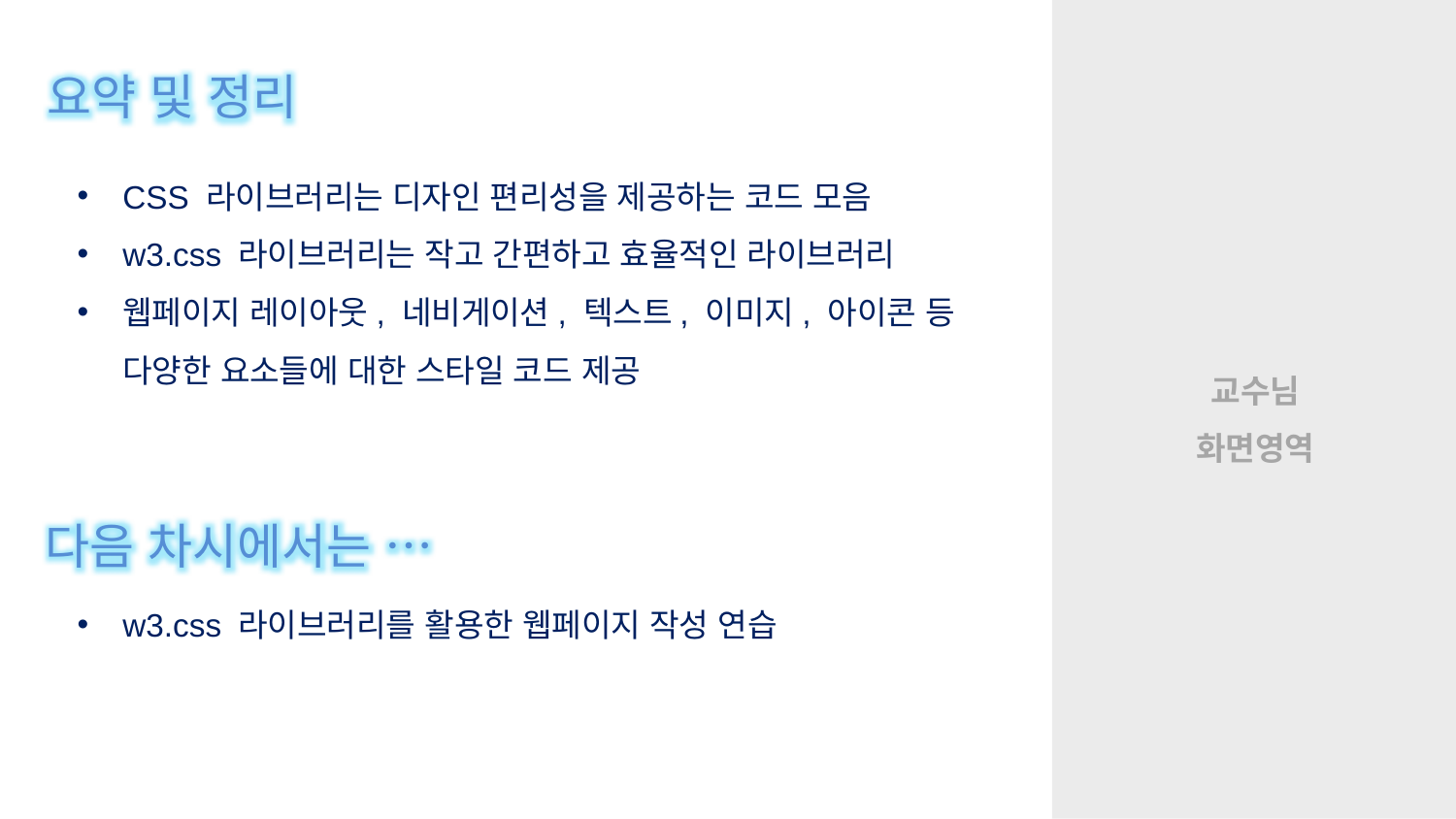

요약 및 정리
CSS 라이브러리는 디자인 편리성을 제공하는 코드 모음
w3.css 라이브러리는 작고 간편하고 효율적인 라이브러리
웹페이지 레이아웃, 네비게이션, 텍스트, 이미지, 아이콘 등 다양한 요소들에 대한 스타일 코드 제공

다음 차시에서는 …
w3.css 라이브러리를 활용한 웹페이지 작성 연습